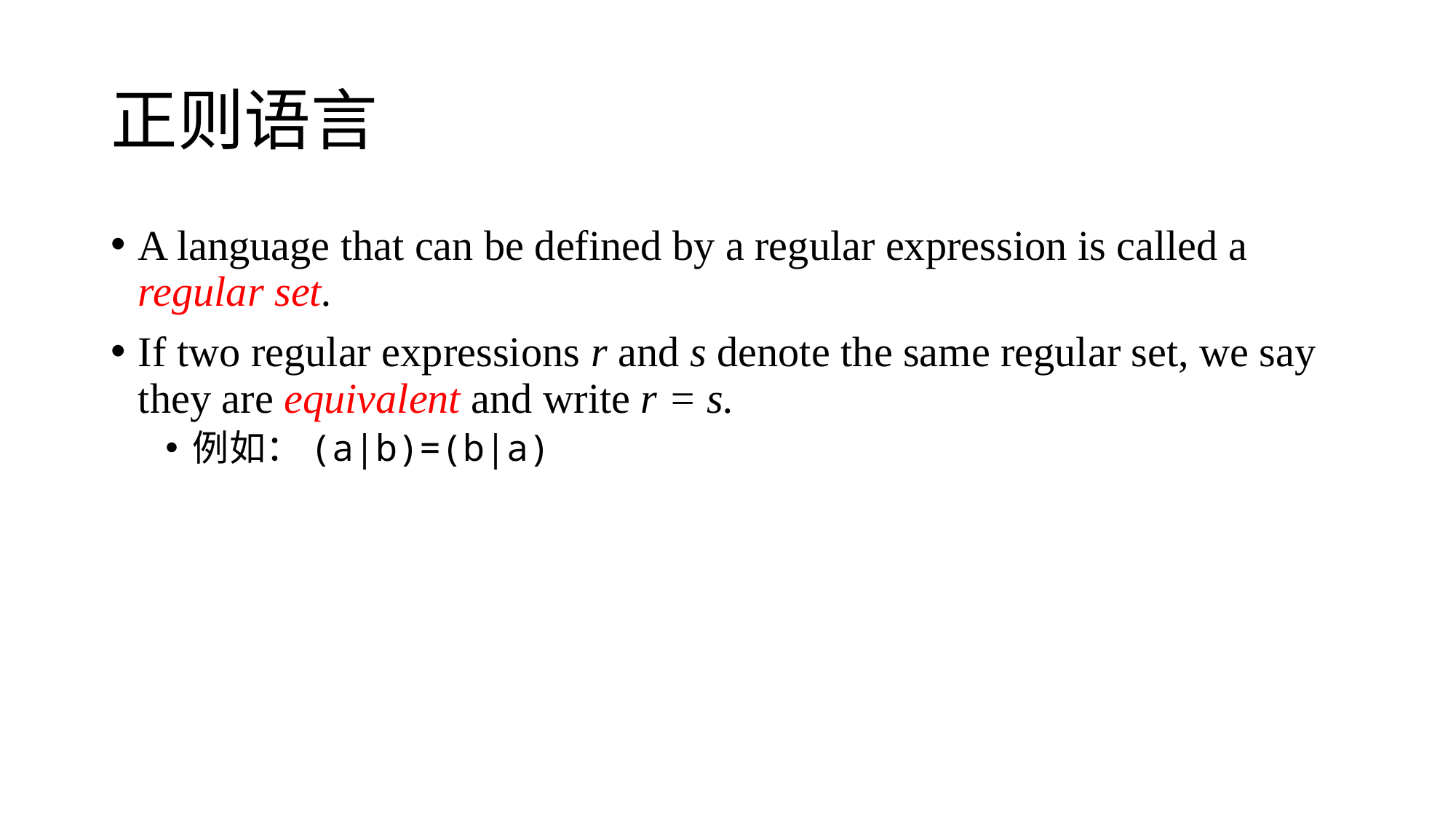

# 正则语言
A language that can be defined by a regular expression is called a regular set.
If two regular expressions r and s denote the same regular set, we say they are equivalent and write r = s.
例如：(a|b)=(b|a)